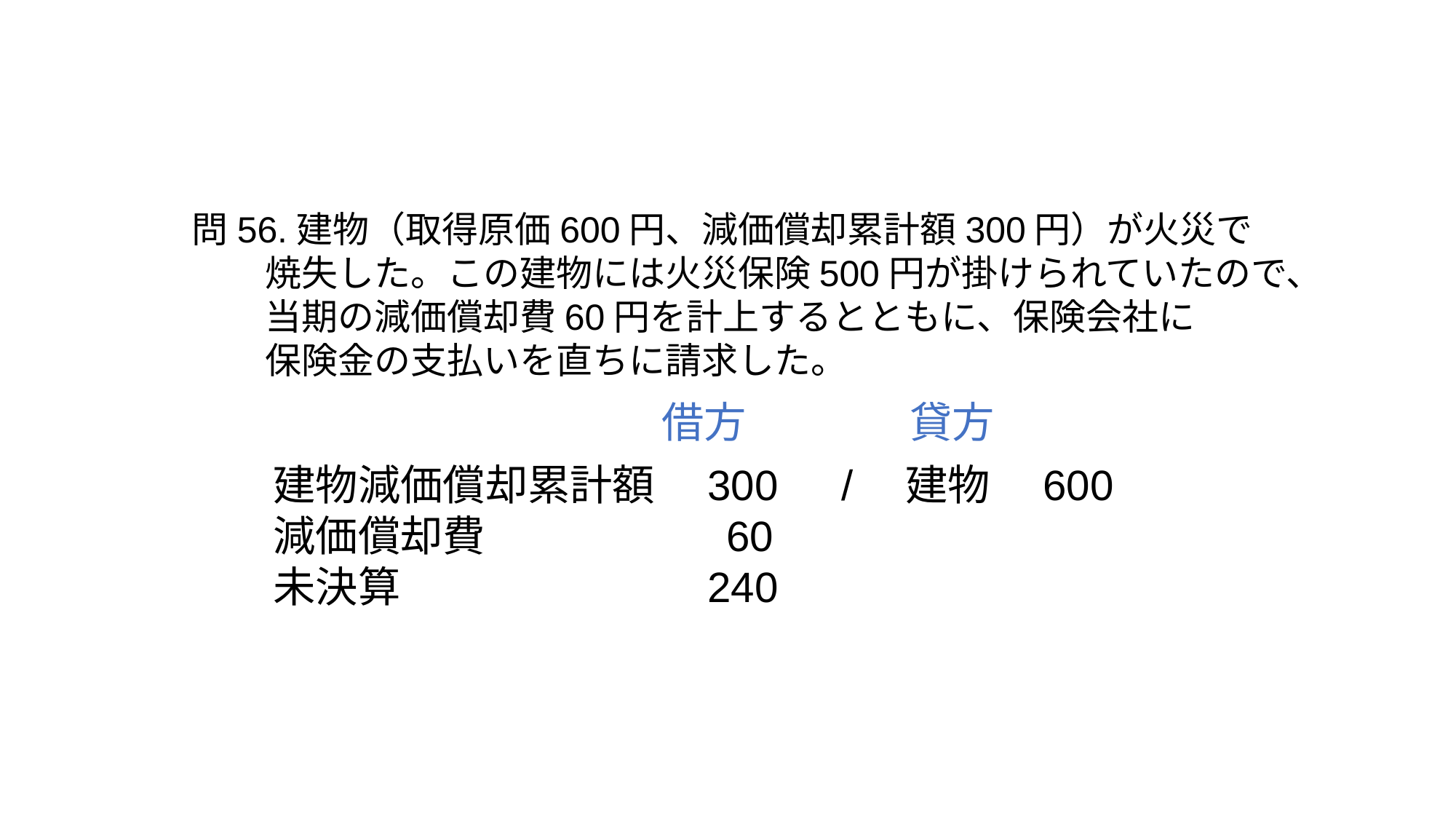

問56.建物（取得原価600円、減価償却累計額300円）が火災で
　　焼失した。この建物には火災保険500円が掛けられていたので、
　　当期の減価償却費60円を計上するとともに、保険会社に
　　保険金の支払いを直ちに請求した。
借方
貸方
建物減価償却累計額　300　/　建物　600
減価償却費　　　　　  60
未決算　　　　　　　240